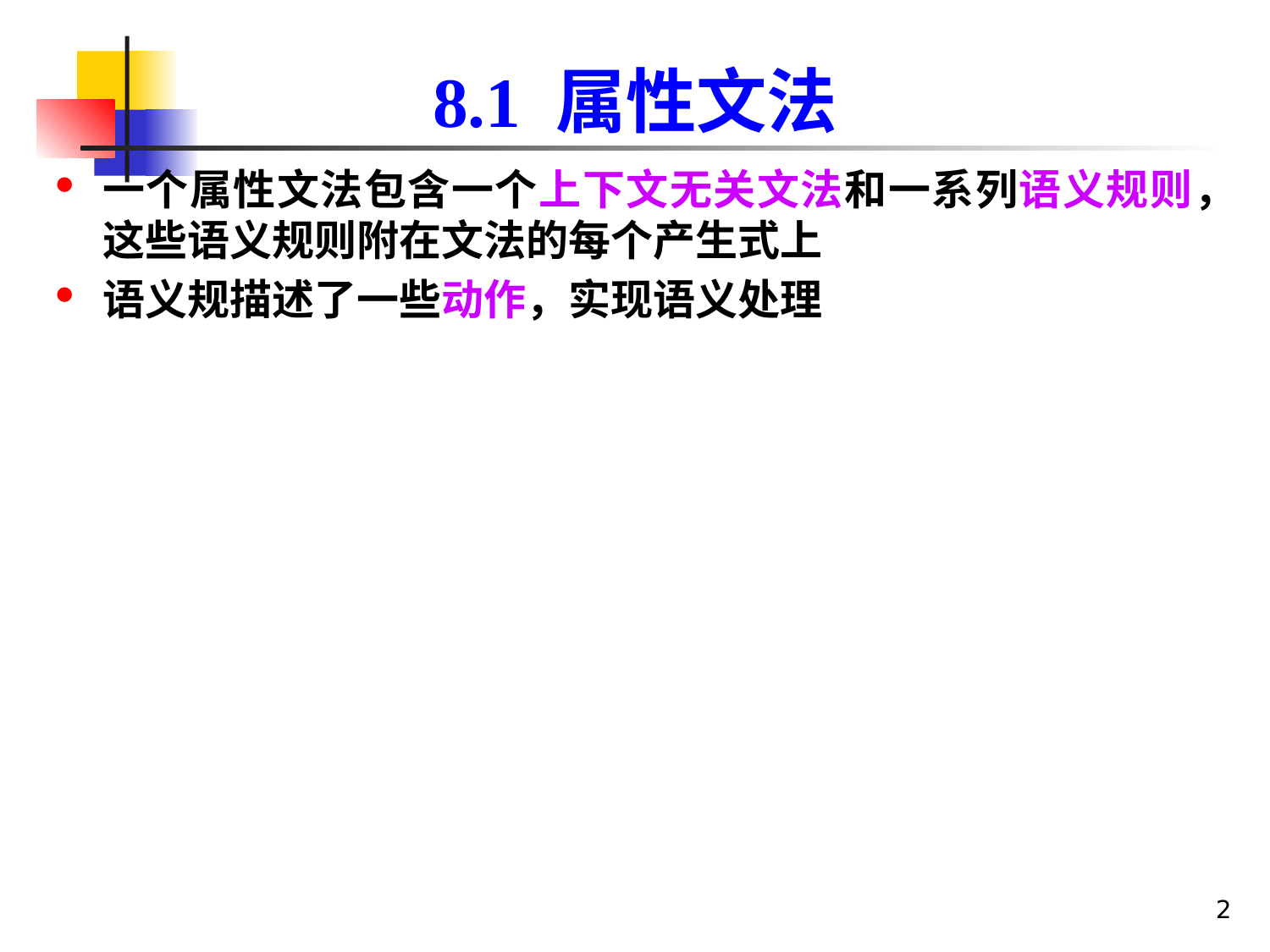

# 8.1 属性文法
一个属性文法包含一个上下文无关文法和一系列语义规则，这些语义规则附在文法的每个产生式上
语义规描述了一些动作，实现语义处理
2